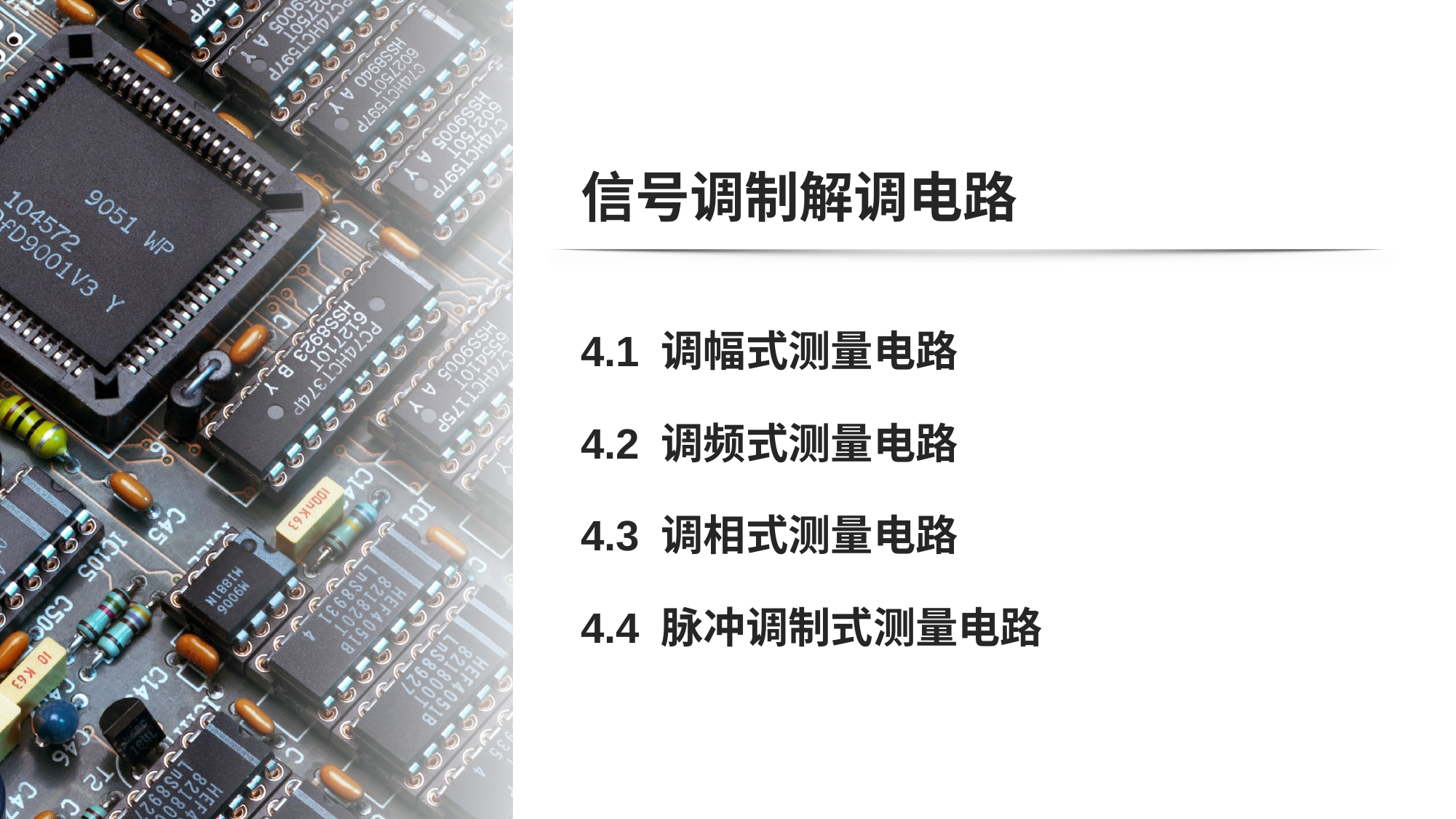

# 信号调制解调电路
4.1 调幅式测量电路
4.2 调频式测量电路
4.3 调相式测量电路
4.4 脉冲调制式测量电路